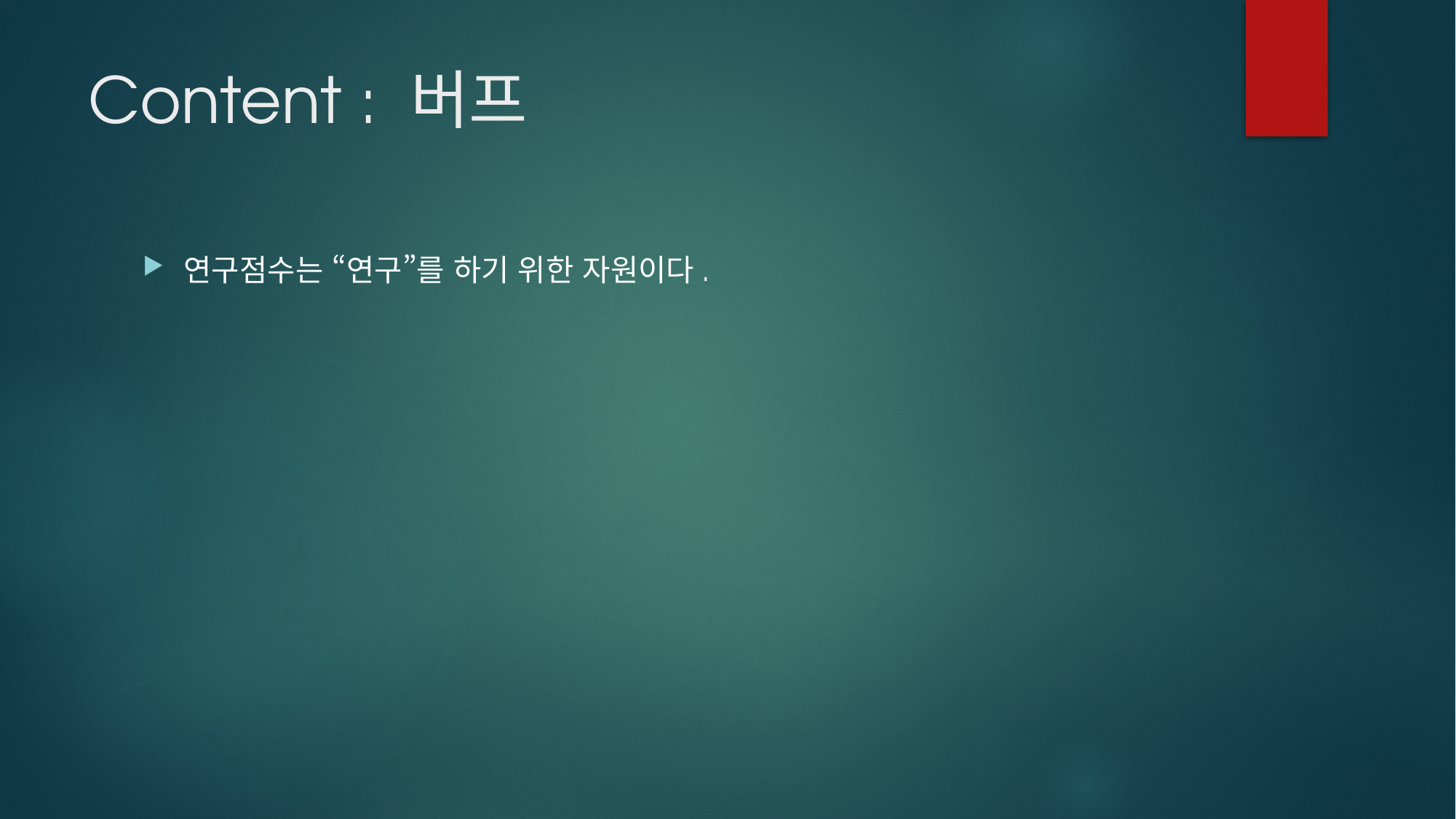

# Content : 버프
연구점수는 “연구”를 하기 위한 자원이다.